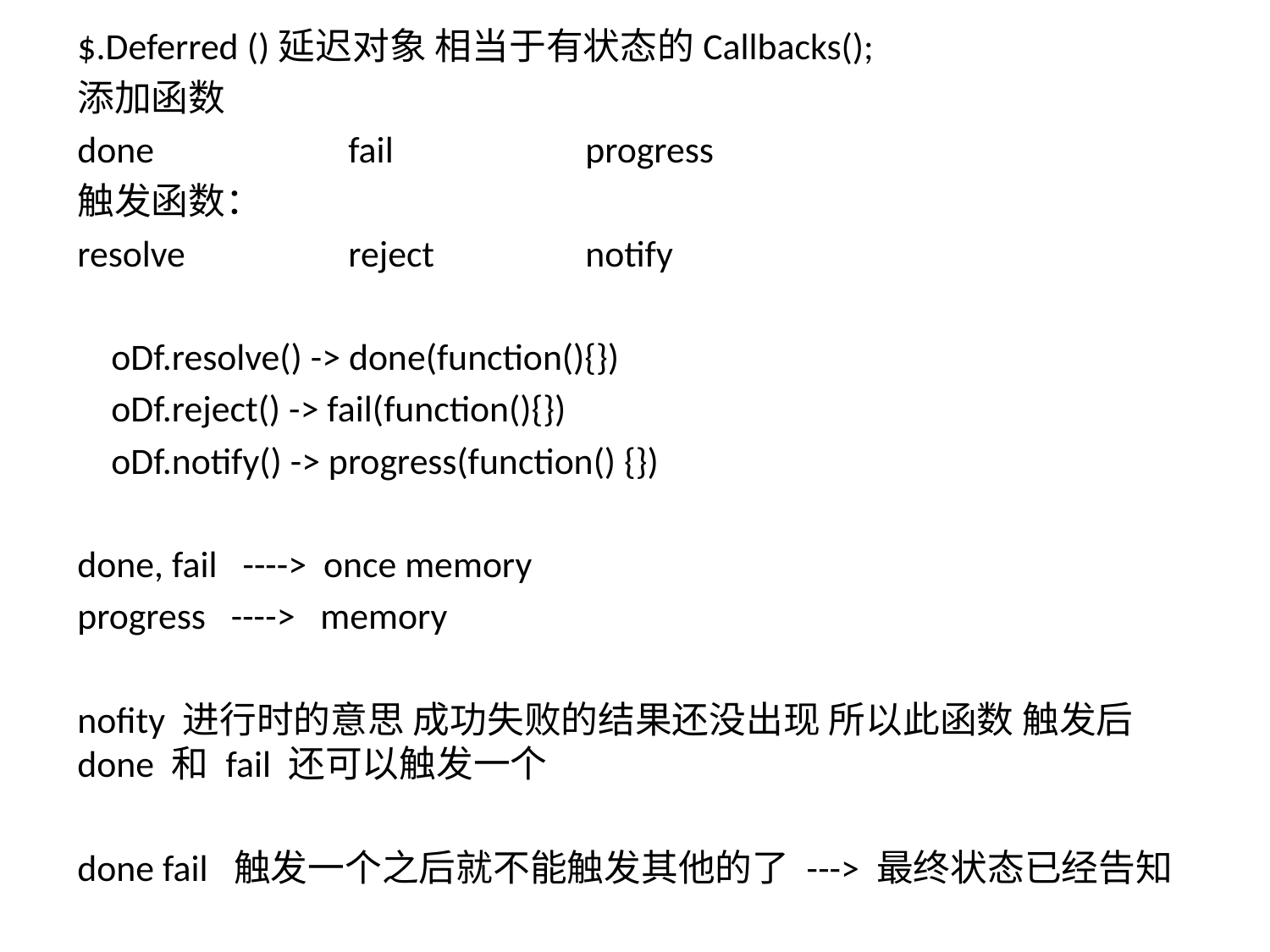

Title
$.Deferred ()延迟对象 相当于有状态的Callbacks();
添加函数
done     		  fail        	progress
触发函数：
resolve  		  reject		notify

    oDf.resolve() -> done(function(){})
    oDf.reject() -> fail(function(){})
    oDf.notify() -> progress(function() {})

done, fail   ---->  once memory
progress   ---->   memory

nofity 进行时的意思 成功失败的结果还没出现 所以此函数 触发后 done 和 fail 还可以触发一个

done fail  触发一个之后就不能触发其他的了 ---> 最终状态已经告知